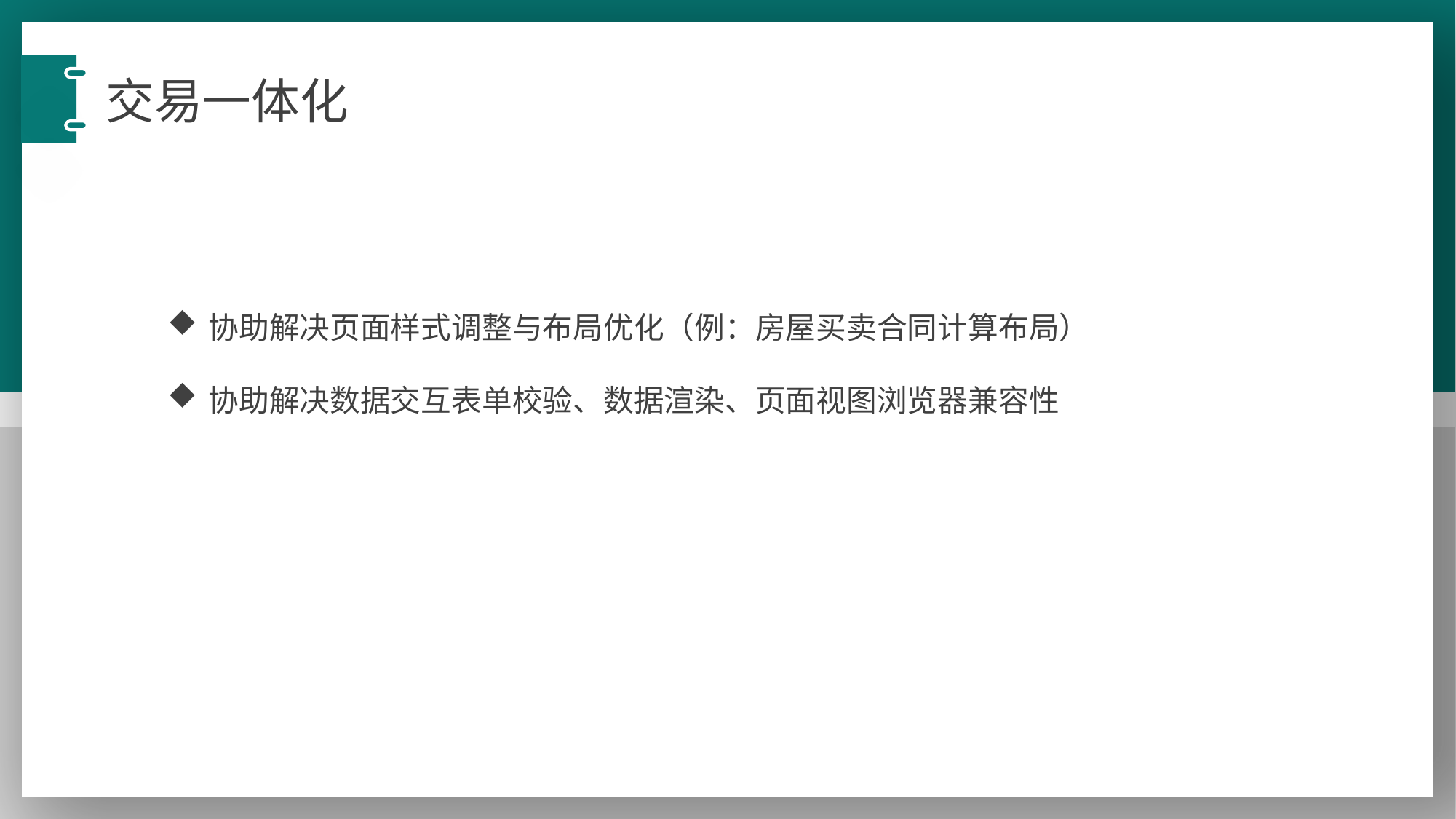

交易一体化

协助解决页面样式调整与布局优化（例：房屋买卖合同计算布局）

协助解决数据交互表单校验、数据渲染、页面视图浏览器兼容性